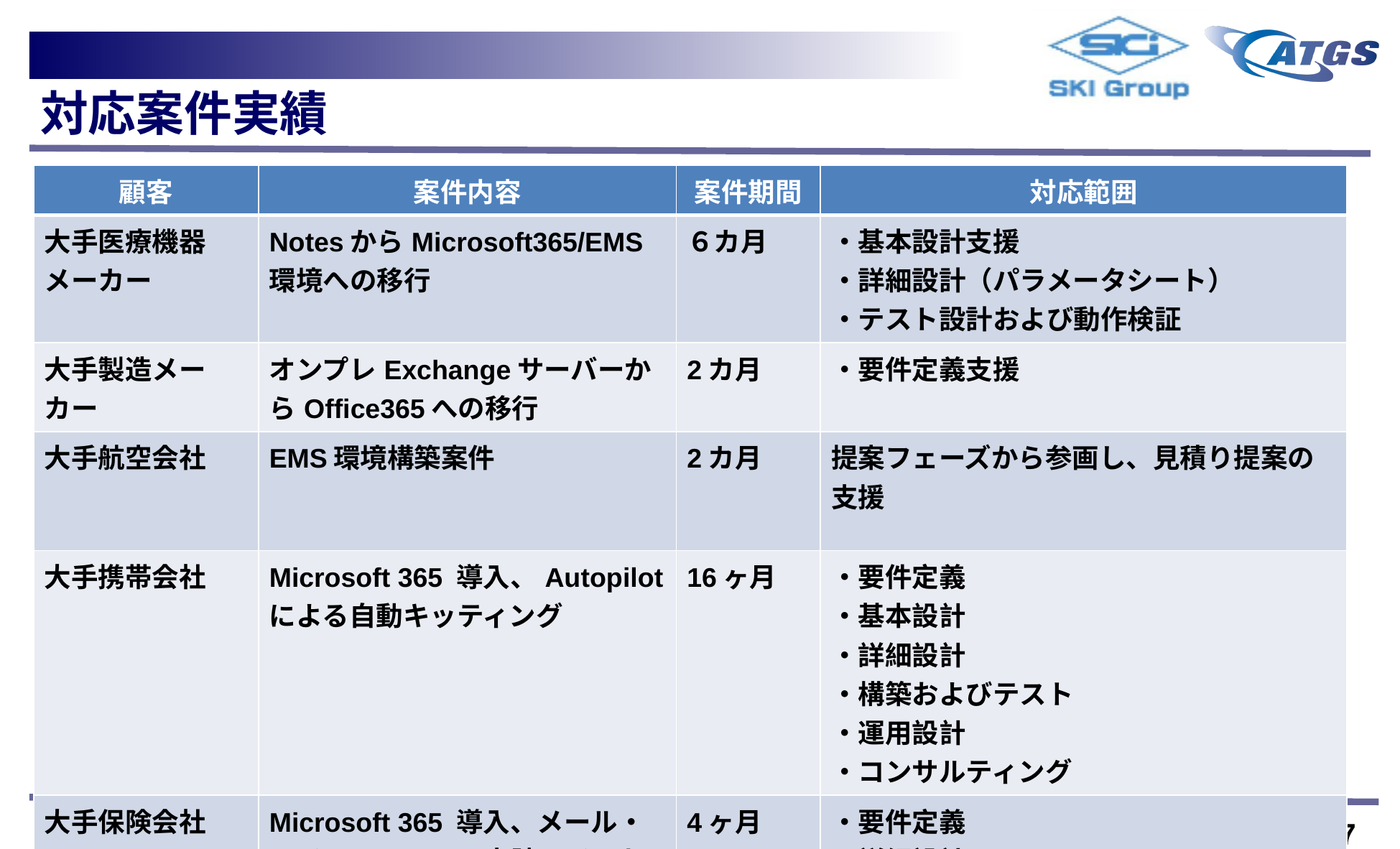

# 対応案件実績
| 顧客 | 案件内容 | 案件期間 | 対応範囲 |
| --- | --- | --- | --- |
| 大手医療機器メーカー | NotesからMicrosoft365/EMS環境への移行 | ６カ月 | ・基本設計支援 ・詳細設計（パラメータシート） ・テスト設計および動作検証 |
| 大手製造メーカー | オンプレExchangeサーバーからOffice365への移行 | 2カ月 | ・要件定義支援 |
| 大手航空会社 | EMS環境構築案件 | 2カ月 | 提案フェーズから参画し、見積り提案の支援 |
| 大手携帯会社 | Microsoft 365 導入、Autopilot による自動キッティング | 16ヶ月 | ・要件定義 ・基本設計 ・詳細設計 ・構築およびテスト ・運用設計 ・コンサルティング |
| 大手保険会社 | Microsoft 365 導入、メール・サイト・チームの申請サイトおよび処理の自動化 | 4ヶ月 | ・要件定義 ・詳細設計 ・構築およびテスト |
7